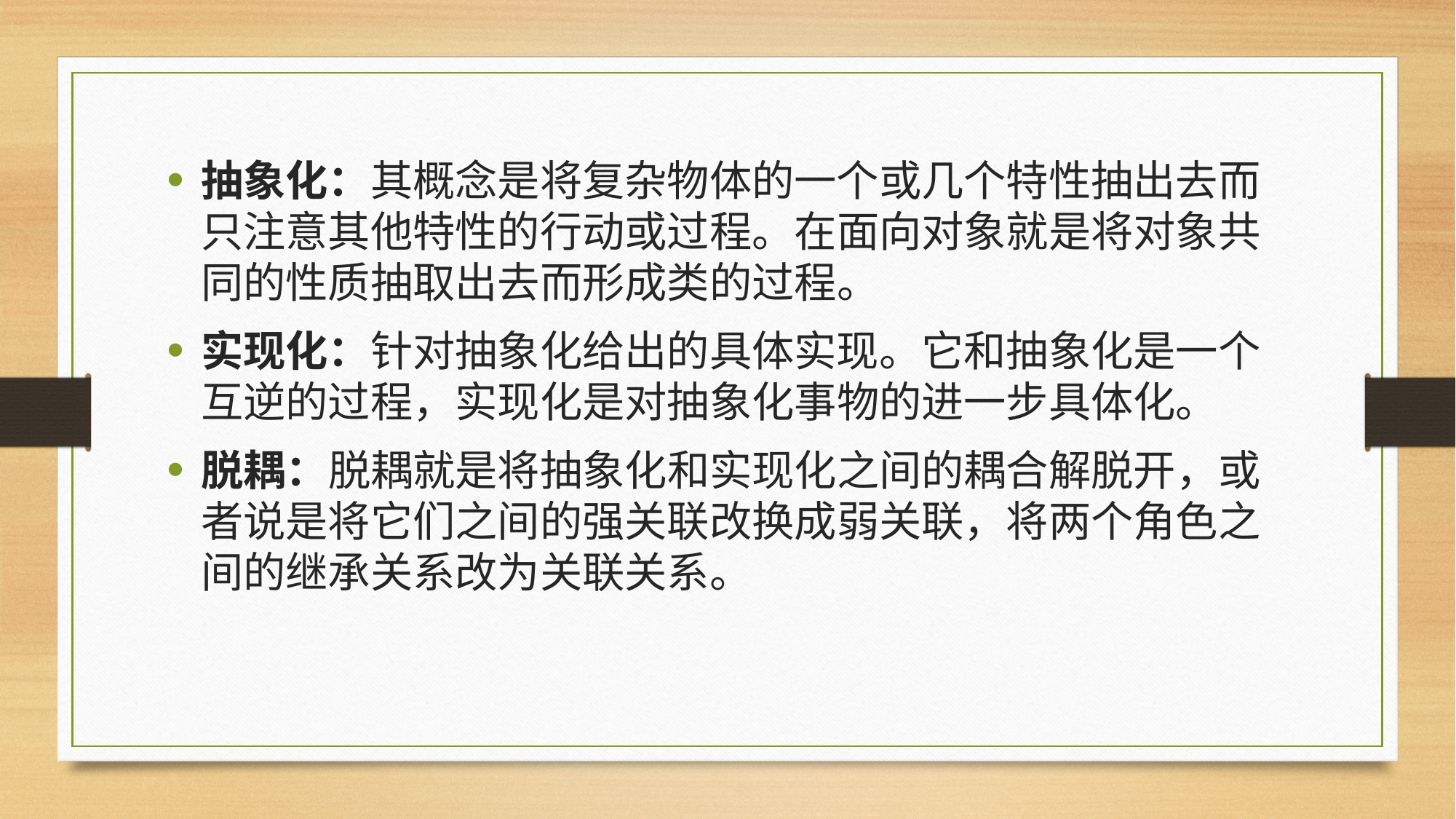

抽象化：其概念是将复杂物体的一个或几个特性抽出去而只注意其他特性的行动或过程。在面向对象就是将对象共同的性质抽取出去而形成类的过程。
实现化：针对抽象化给出的具体实现。它和抽象化是一个互逆的过程，实现化是对抽象化事物的进一步具体化。
脱耦：脱耦就是将抽象化和实现化之间的耦合解脱开，或者说是将它们之间的强关联改换成弱关联，将两个角色之间的继承关系改为关联关系。